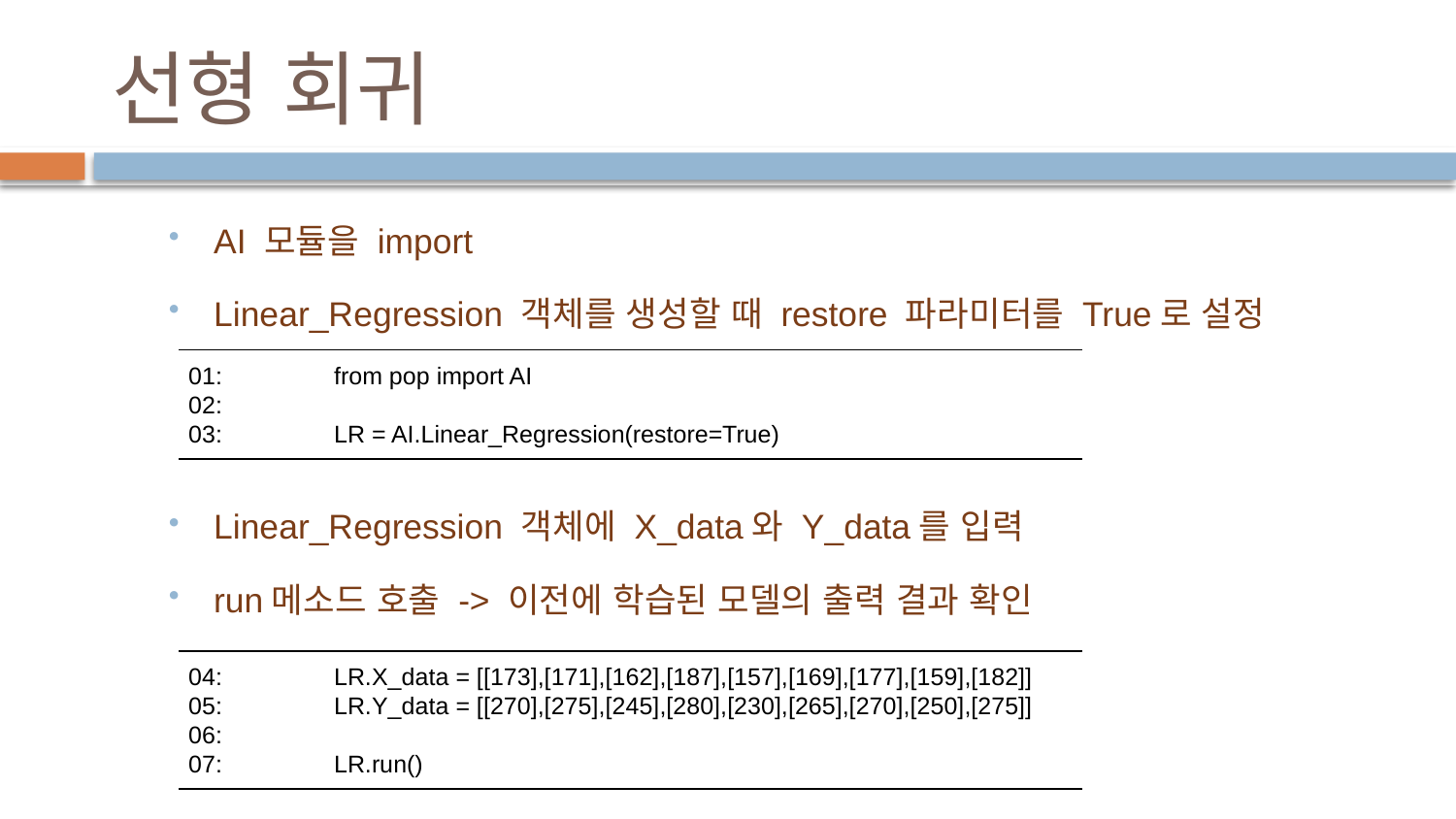

# 선형 회귀
AI 모듈을 import
Linear_Regression 객체를 생성할 때 restore 파라미터를 True로 설정

Linear_Regression 객체에 X_data와 Y_data를 입력
run메소드 호출 -> 이전에 학습된 모델의 출력 결과 확인
| 01: from pop import AI 02: 03: LR = AI.Linear\_Regression(restore=True) |
| --- |
| 04: LR.X\_data = [[173],[171],[162],[187],[157],[169],[177],[159],[182]] 05: LR.Y\_data = [[270],[275],[245],[280],[230],[265],[270],[250],[275]] 06: 07: LR.run() |
| --- |